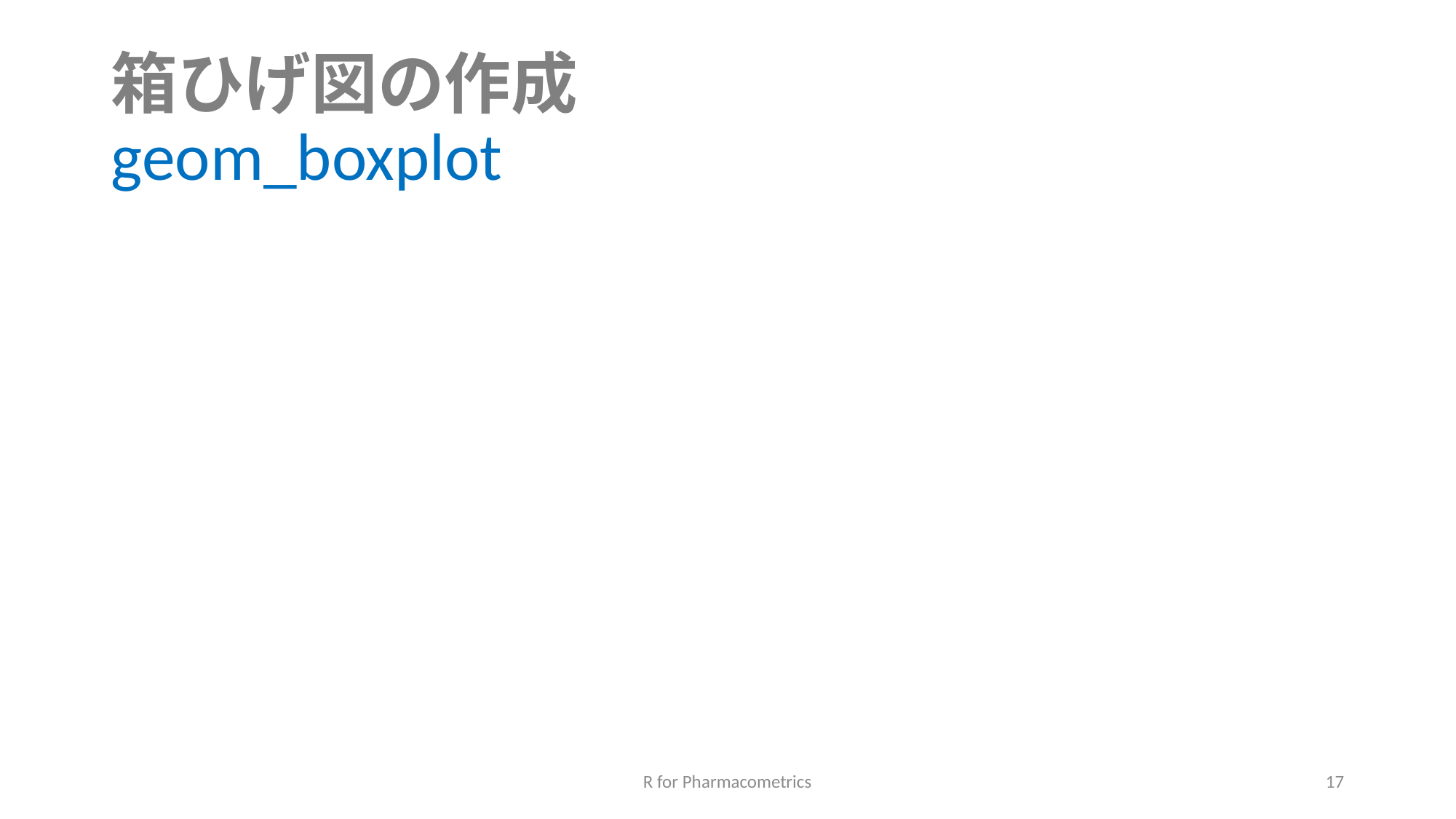

# 箱ひげ図の作成 geom_boxplot

R for Pharmacometrics
17